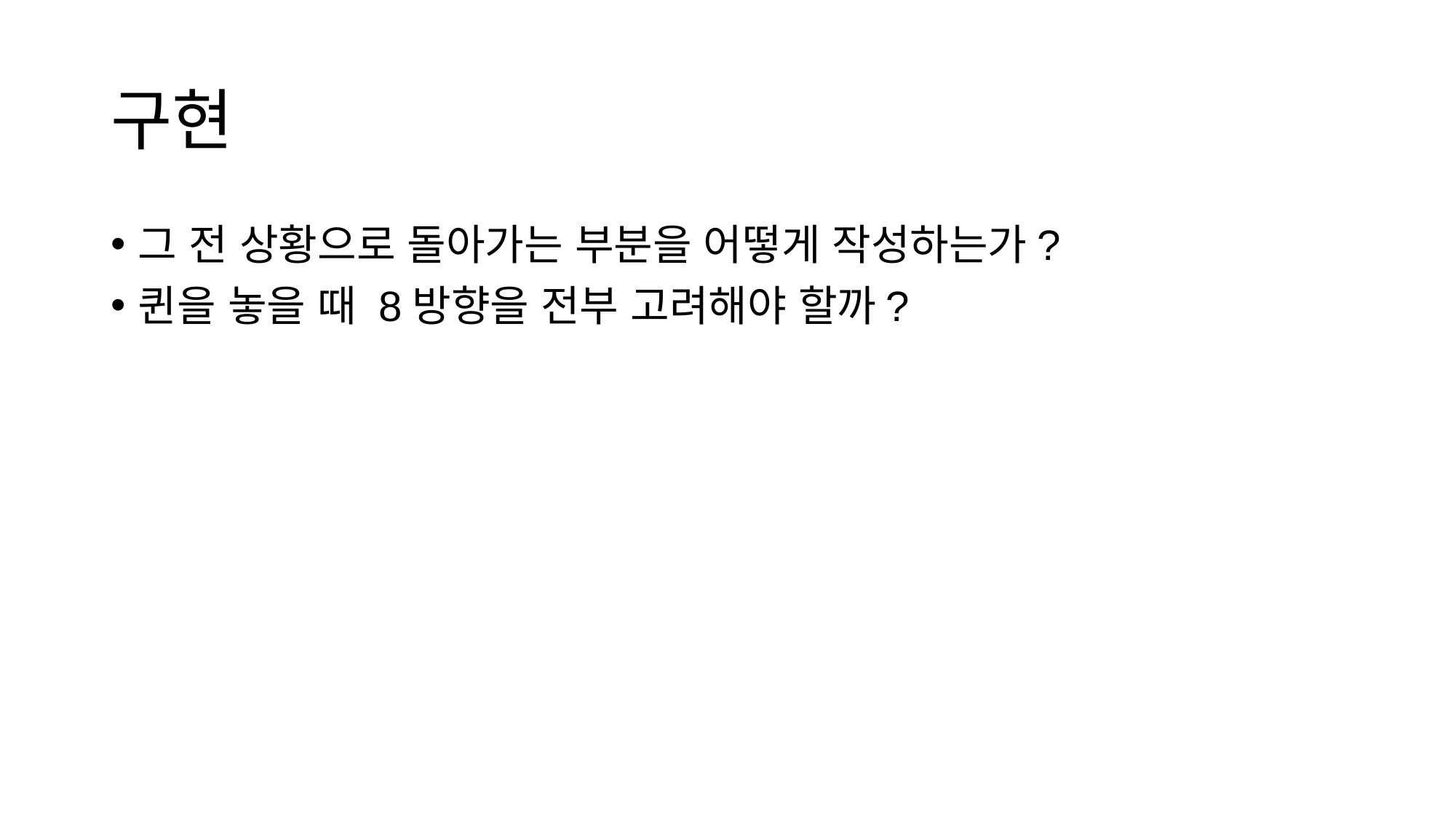

# 구현
그 전 상황으로 돌아가는 부분을 어떻게 작성하는가?
퀸을 놓을 때 8방향을 전부 고려해야 할까?